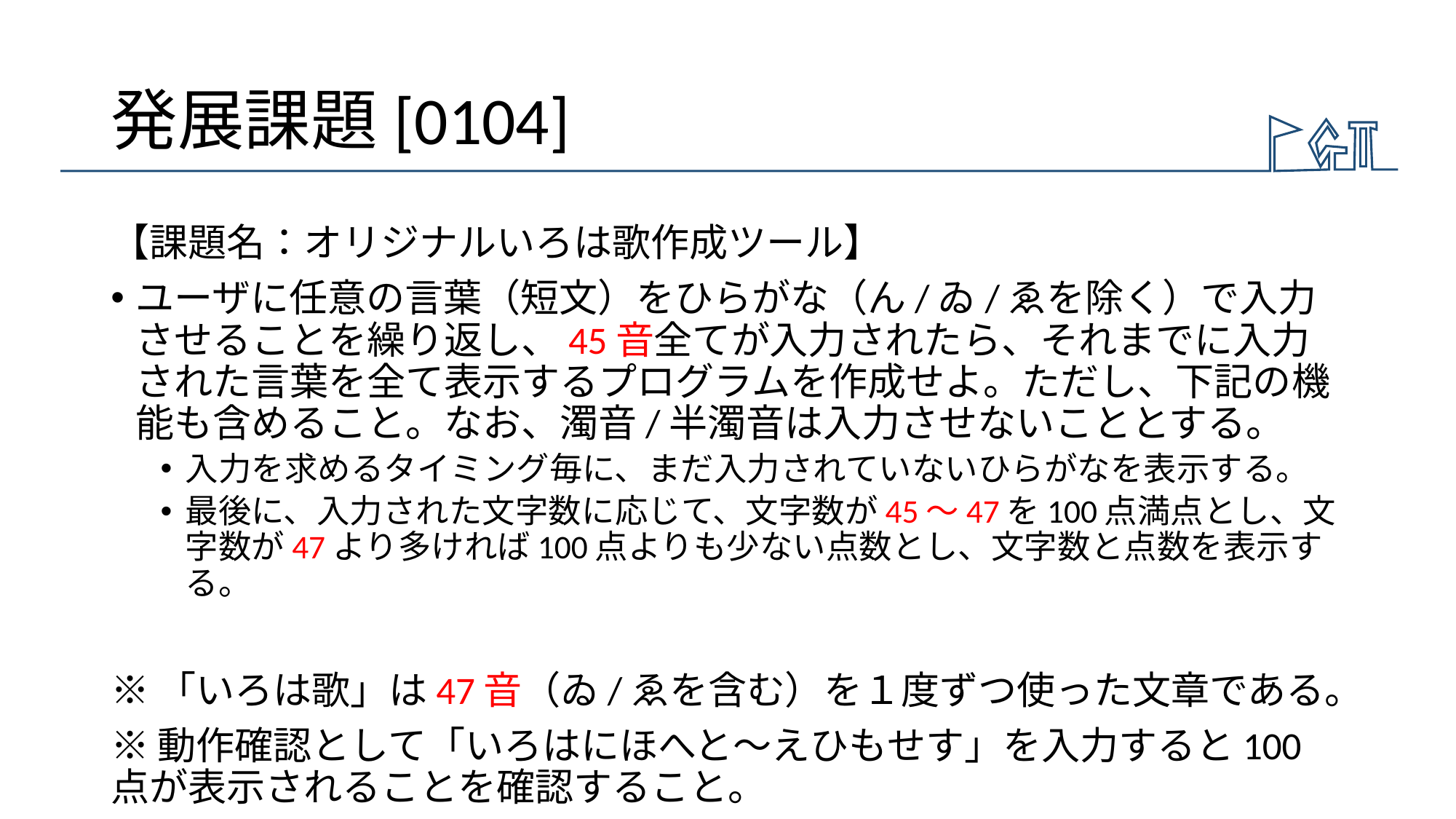

# 発展課題[0104]
【課題名：オリジナルいろは歌作成ツール】
ユーザに任意の言葉（短文）をひらがな（ん/ゐ/ゑを除く）で入力させることを繰り返し、45音全てが入力されたら、それまでに入力された言葉を全て表示するプログラムを作成せよ。ただし、下記の機能も含めること。なお、濁音/半濁音は入力させないこととする。
入力を求めるタイミング毎に、まだ入力されていないひらがなを表示する。
最後に、入力された文字数に応じて、文字数が45～47を100点満点とし、文字数が47より多ければ100点よりも少ない点数とし、文字数と点数を表示する。

※「いろは歌」は47音（ゐ/ゑを含む）を１度ずつ使った文章である。
※動作確認として「いろはにほへと～えひもせす」を入力すると100点が表示されることを確認すること。